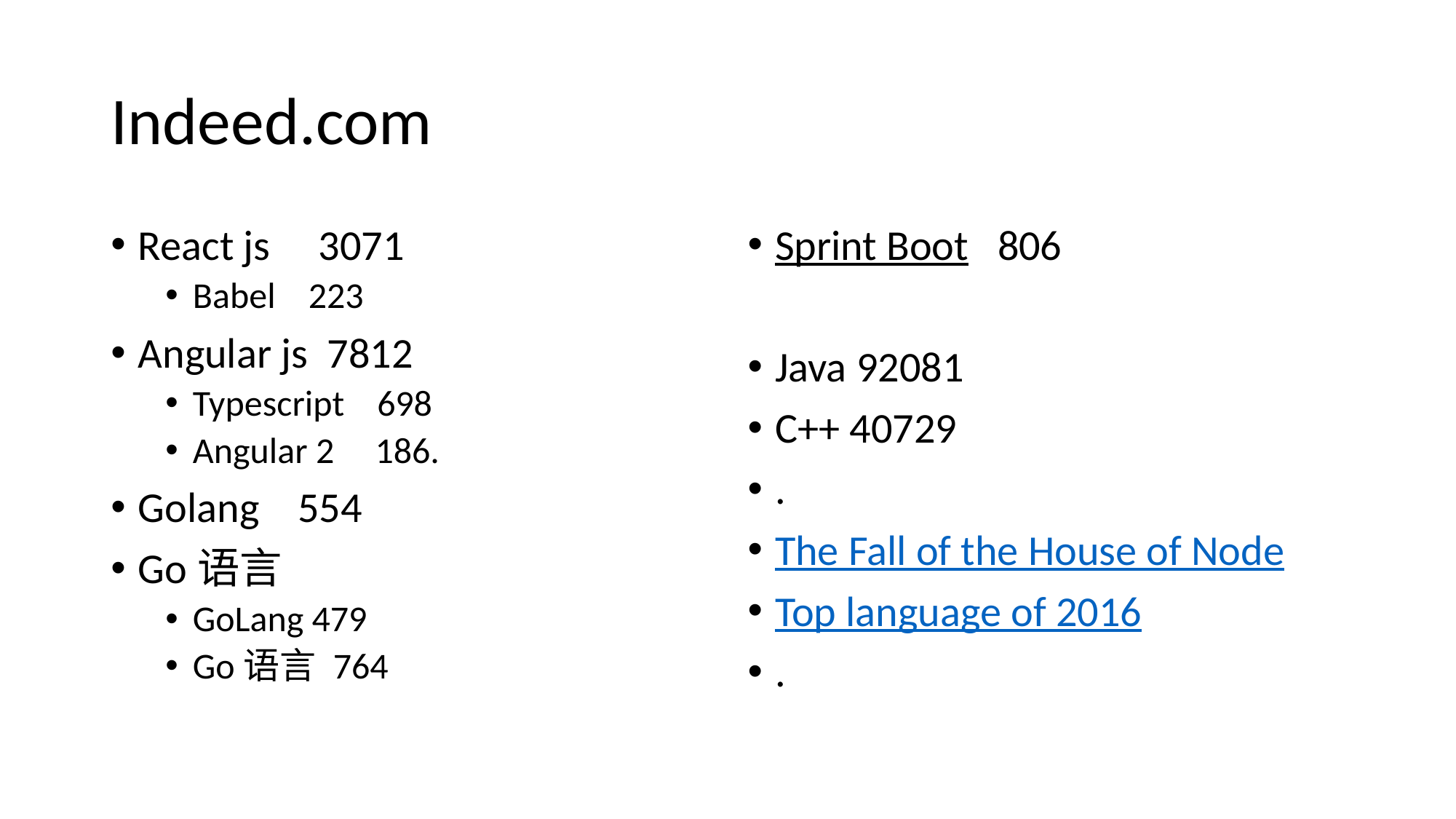

# Indeed.com
React js     3071
Babel    223
Angular js  7812
Typescript    698
Angular 2     186.
Golang    554
Go语言
GoLang 479
Go语言 764

Sprint Boot   806

Java 92081
C++ 40729
.
The Fall of the House of Node
Top language of 2016
.